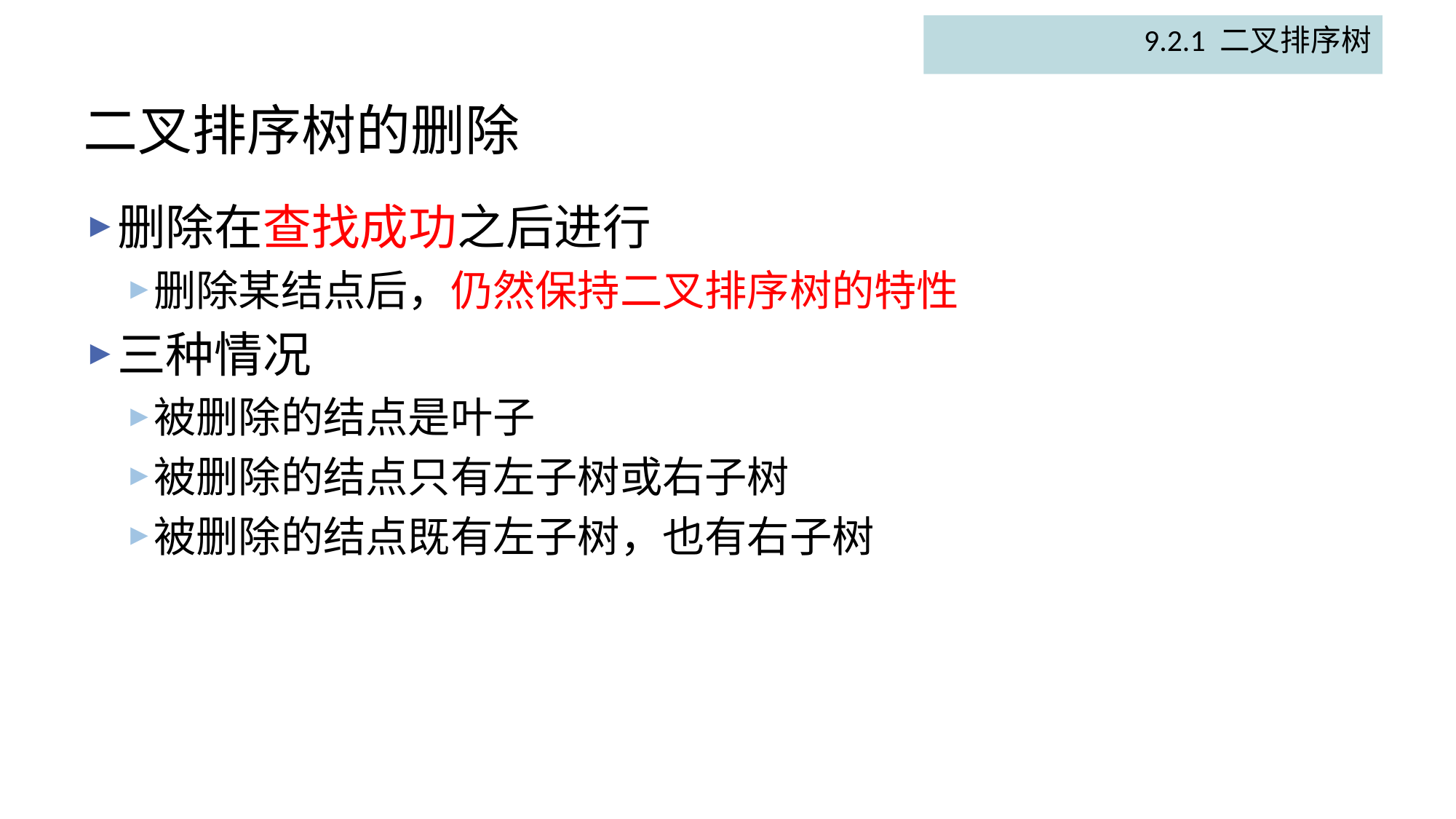

9.2.1 二叉排序树
# 二叉排序树的删除
删除在查找成功之后进行
删除某结点后，仍然保持二叉排序树的特性
三种情况
被删除的结点是叶子
被删除的结点只有左子树或右子树
被删除的结点既有左子树，也有右子树